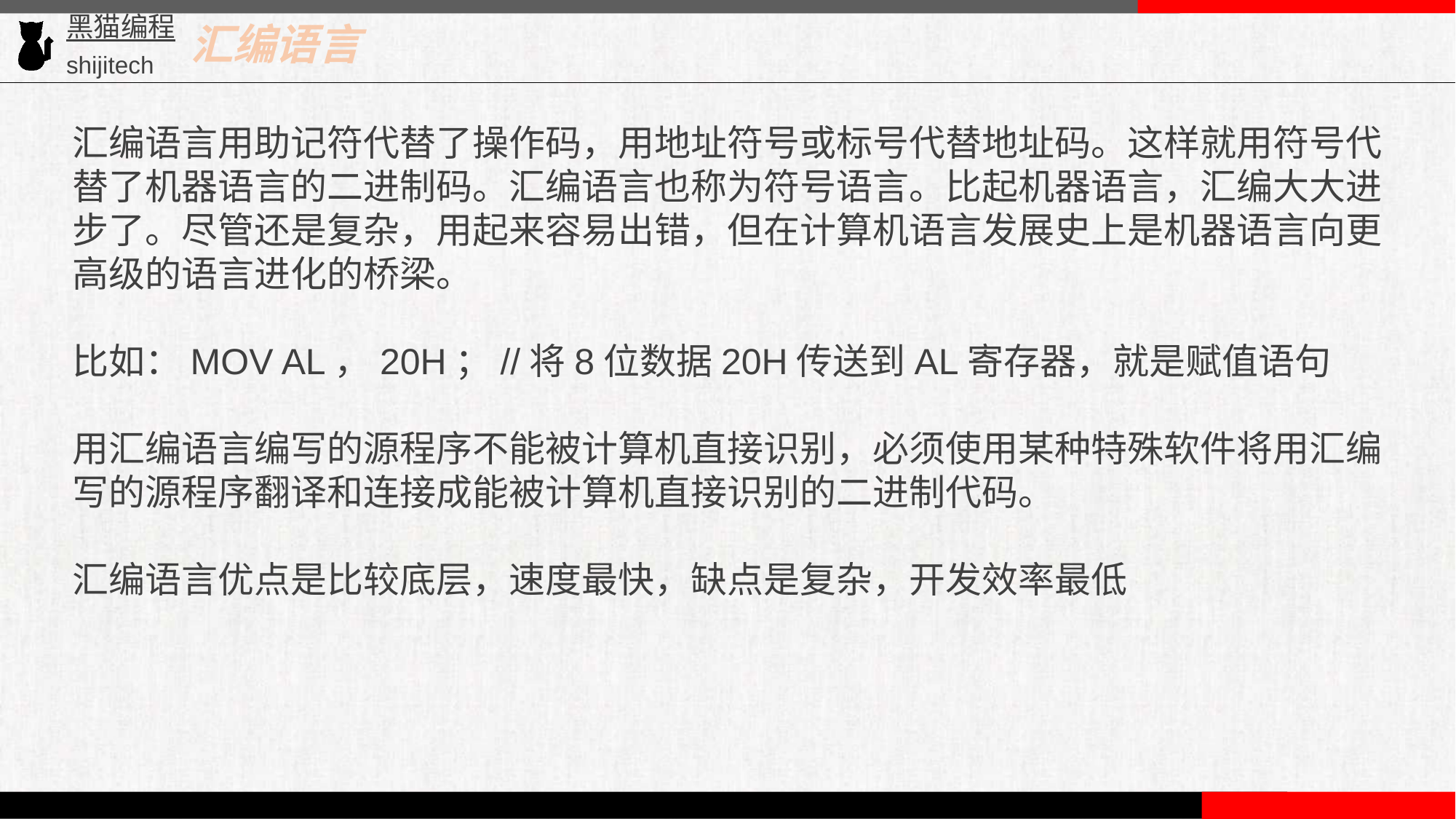

汇编语言
汇编语言用助记符代替了操作码，用地址符号或标号代替地址码。这样就用符号代替了机器语言的二进制码。汇编语言也称为符号语言。比起机器语言，汇编大大进步了。尽管还是复杂，用起来容易出错，但在计算机语言发展史上是机器语言向更高级的语言进化的桥梁。

比如：MOV AL，20H；//将8位数据20H传送到AL寄存器，就是赋值语句

用汇编语言编写的源程序不能被计算机直接识别，必须使用某种特殊软件将用汇编写的源程序翻译和连接成能被计算机直接识别的二进制代码。

汇编语言优点是比较底层，速度最快，缺点是复杂，开发效率最低